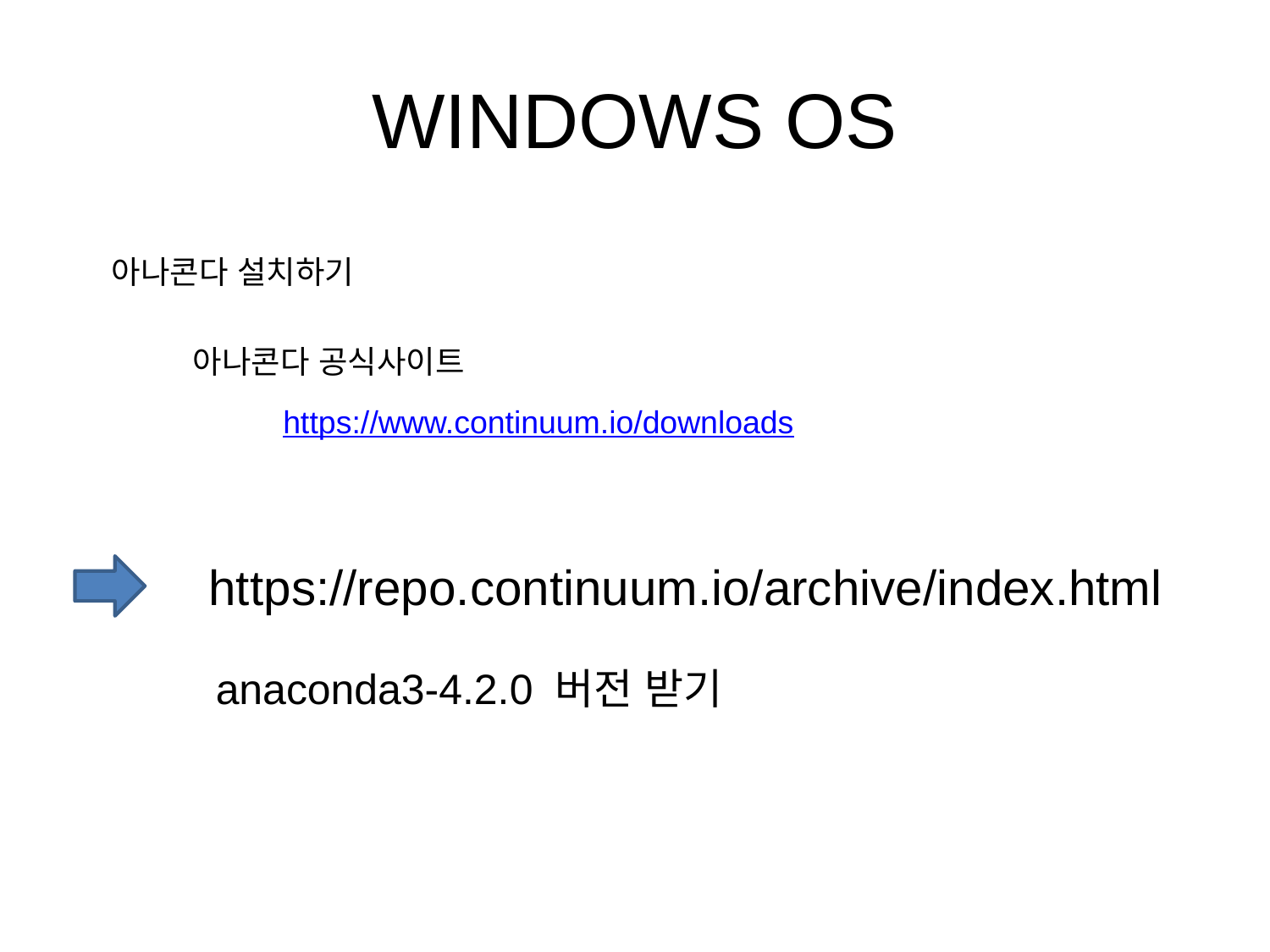

# WINDOWS OS
아나콘다 설치하기
아나콘다 공식사이트
https://www.continuum.io/downloads
https://repo.continuum.io/archive/index.html

 anaconda3-4.2.0 버전 받기